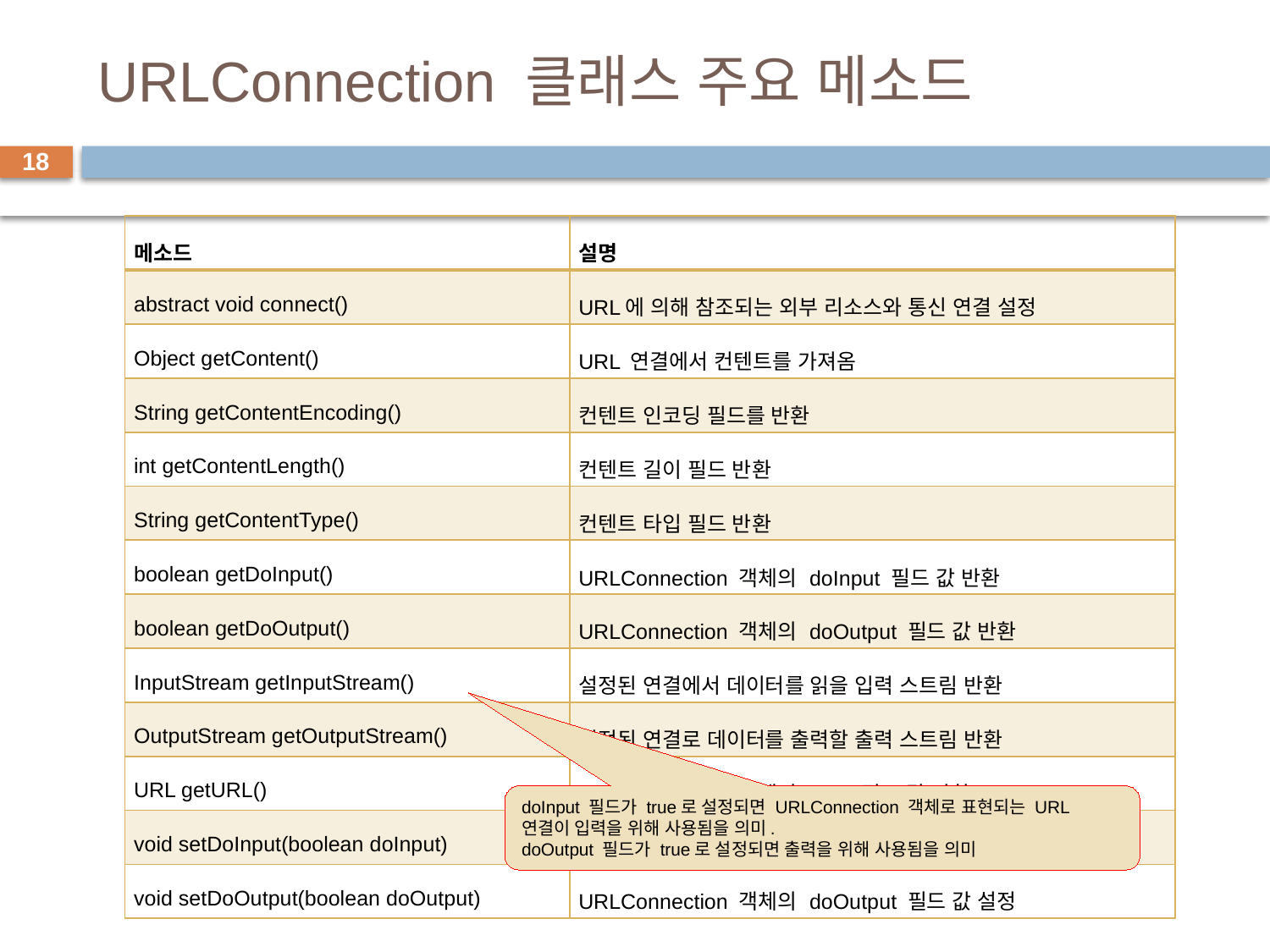

# URLConnection 클래스 주요 메소드
18
| 메소드 | 설명 |
| --- | --- |
| abstract void connect() | URL에 의해 참조되는 외부 리소스와 통신 연결 설정 |
| Object getContent() | URL 연결에서 컨텐트를 가져옴 |
| String getContentEncoding() | 컨텐트 인코딩 필드를 반환 |
| int getContentLength() | 컨텐트 길이 필드 반환 |
| String getContentType() | 컨텐트 타입 필드 반환 |
| boolean getDoInput() | URLConnection 객체의 doInput 필드 값 반환 |
| boolean getDoOutput() | URLConnection 객체의 doOutput 필드 값 반환 |
| InputStream getInputStream() | 설정된 연결에서 데이터를 읽을 입력 스트림 반환 |
| OutputStream getOutputStream() | 설정된 연결로 데이터를 출력할 출력 스트림 반환 |
| URL getURL() | URLConnection 객체의 URL 필드 값 반환 |
| void setDoInput(boolean doInput) | URLConnection 객체의 doInput 필드 값 설정 |
| void setDoOutput(boolean doOutput) | URLConnection 객체의 doOutput 필드 값 설정 |

doInput 필드가 true로 설정되면 URLConnection 객체로 표현되는 URL 연결이 입력을 위해 사용됨을 의미.
doOutput 필드가 true로 설정되면 출력을 위해 사용됨을 의미